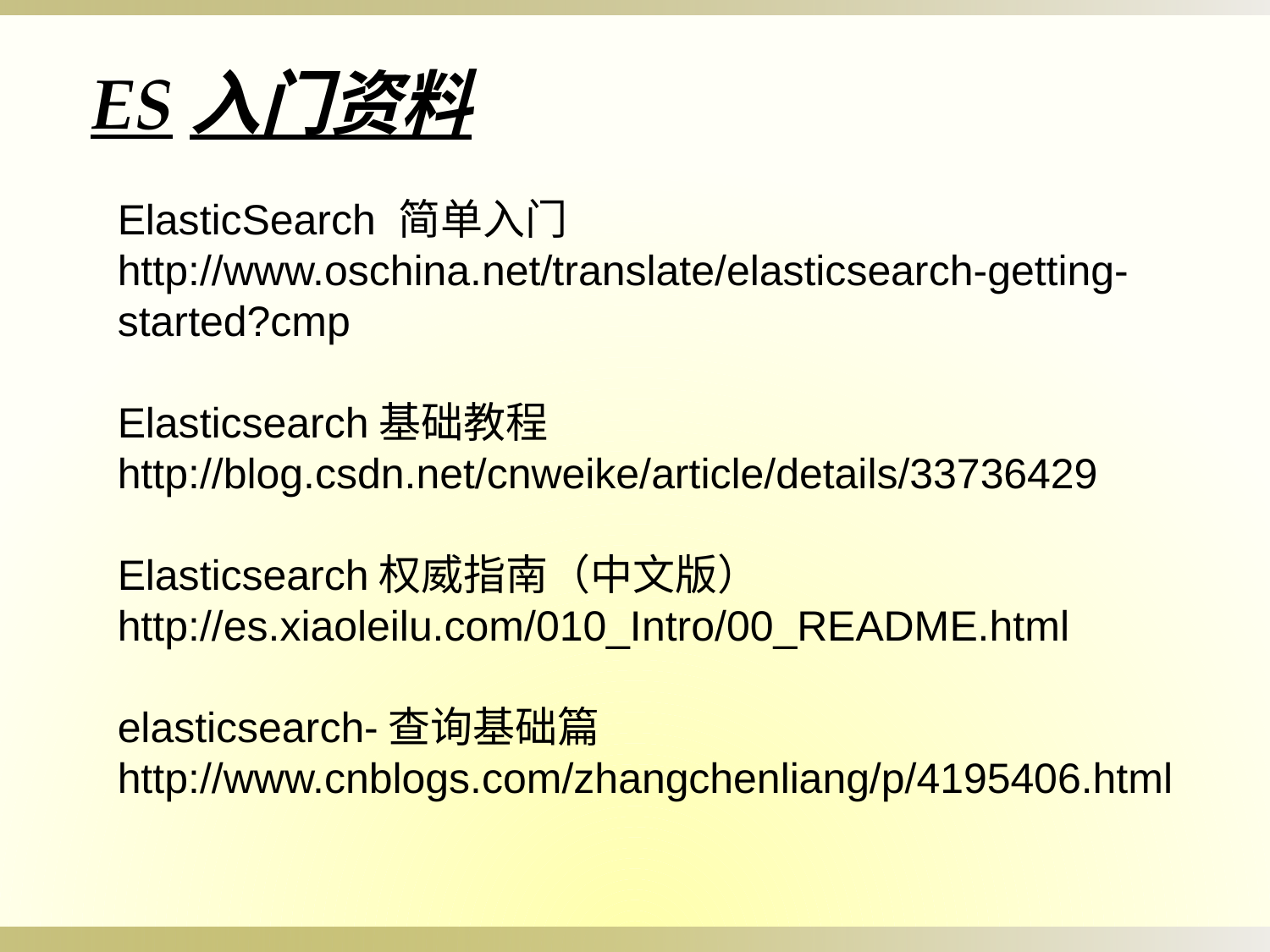

ES入门资料
ElasticSearch 简单入门
http://www.oschina.net/translate/elasticsearch-getting-started?cmp

Elasticsearch基础教程
http://blog.csdn.net/cnweike/article/details/33736429

Elasticsearch权威指南（中文版）
http://es.xiaoleilu.com/010_Intro/00_README.html

elasticsearch-查询基础篇
http://www.cnblogs.com/zhangchenliang/p/4195406.html